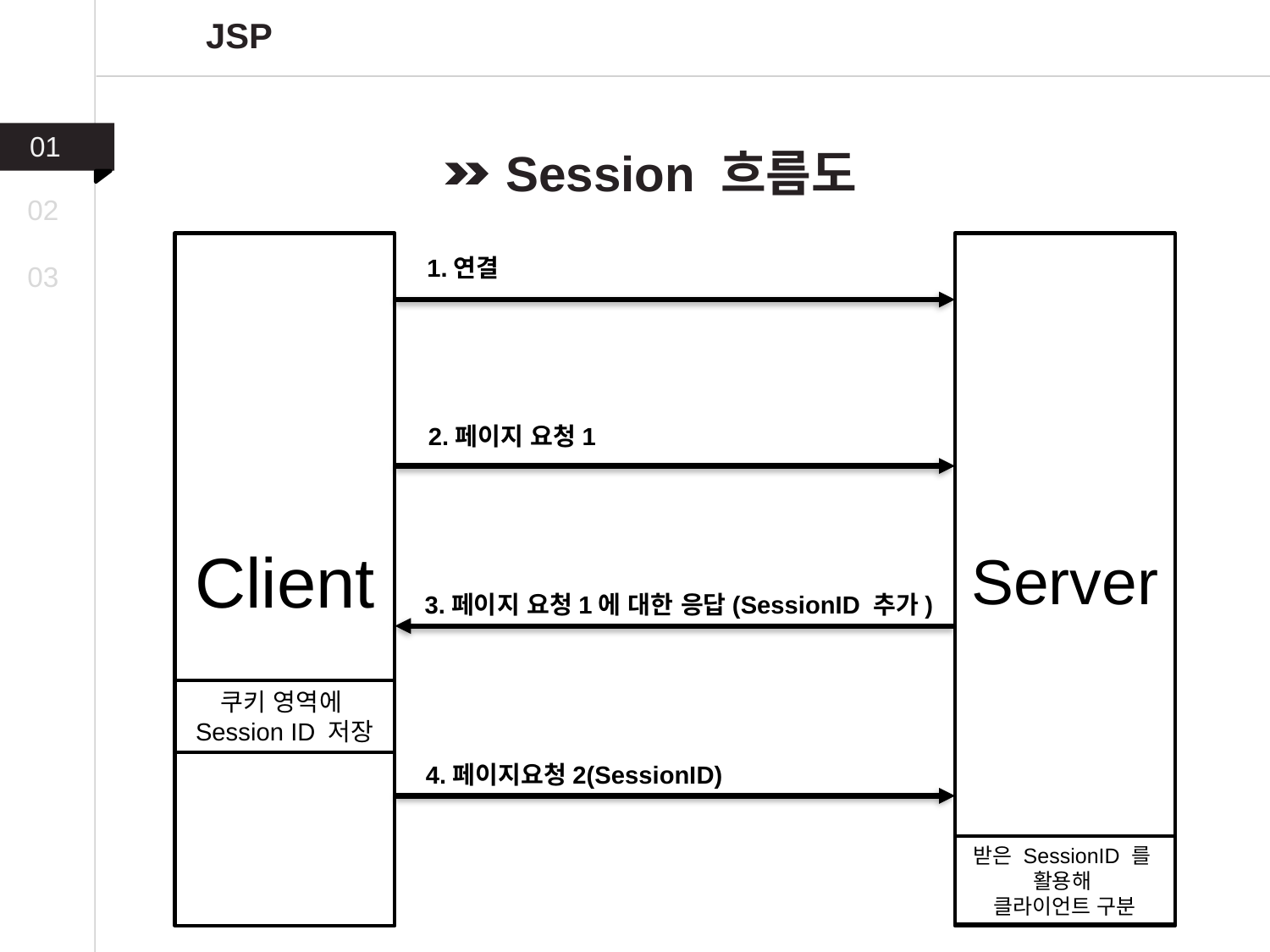

JSP
01

  Session 흐름도

02
Client
Server
1.연결
03
2.페이지 요청1
3.페이지 요청1에 대한 응답(SessionID 추가)
쿠키 영역에
Session ID 저장
4.페이지요청2(SessionID)
받은 SessionID 를
활용해
클라이언트 구분